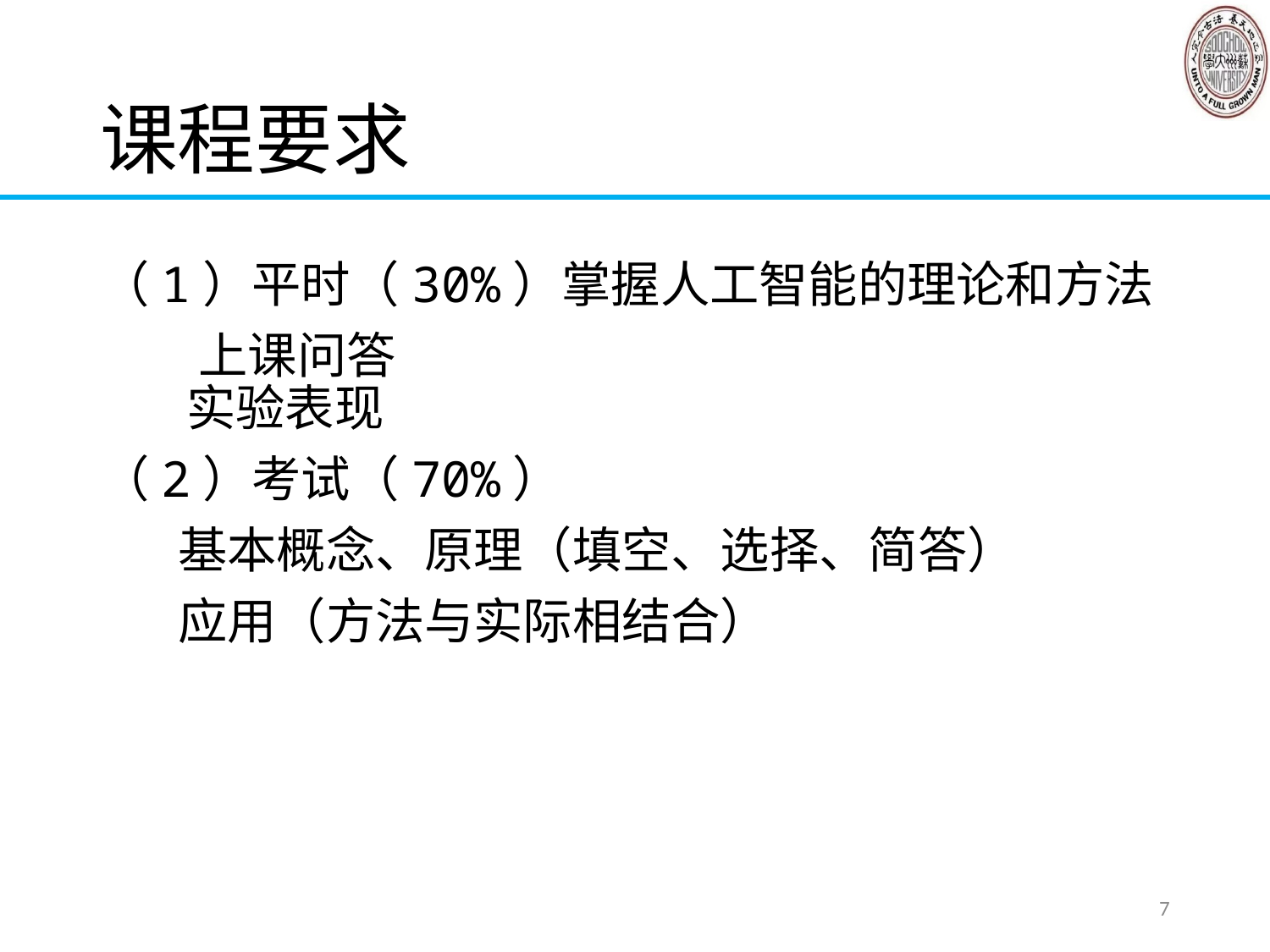

# 课程要求
（1）平时（30%）掌握人工智能的理论和方法
	     上课问答
     实验表现
（2）考试（70%）
      基本概念、原理（填空、选择、简答）
      应用（方法与实际相结合）

7